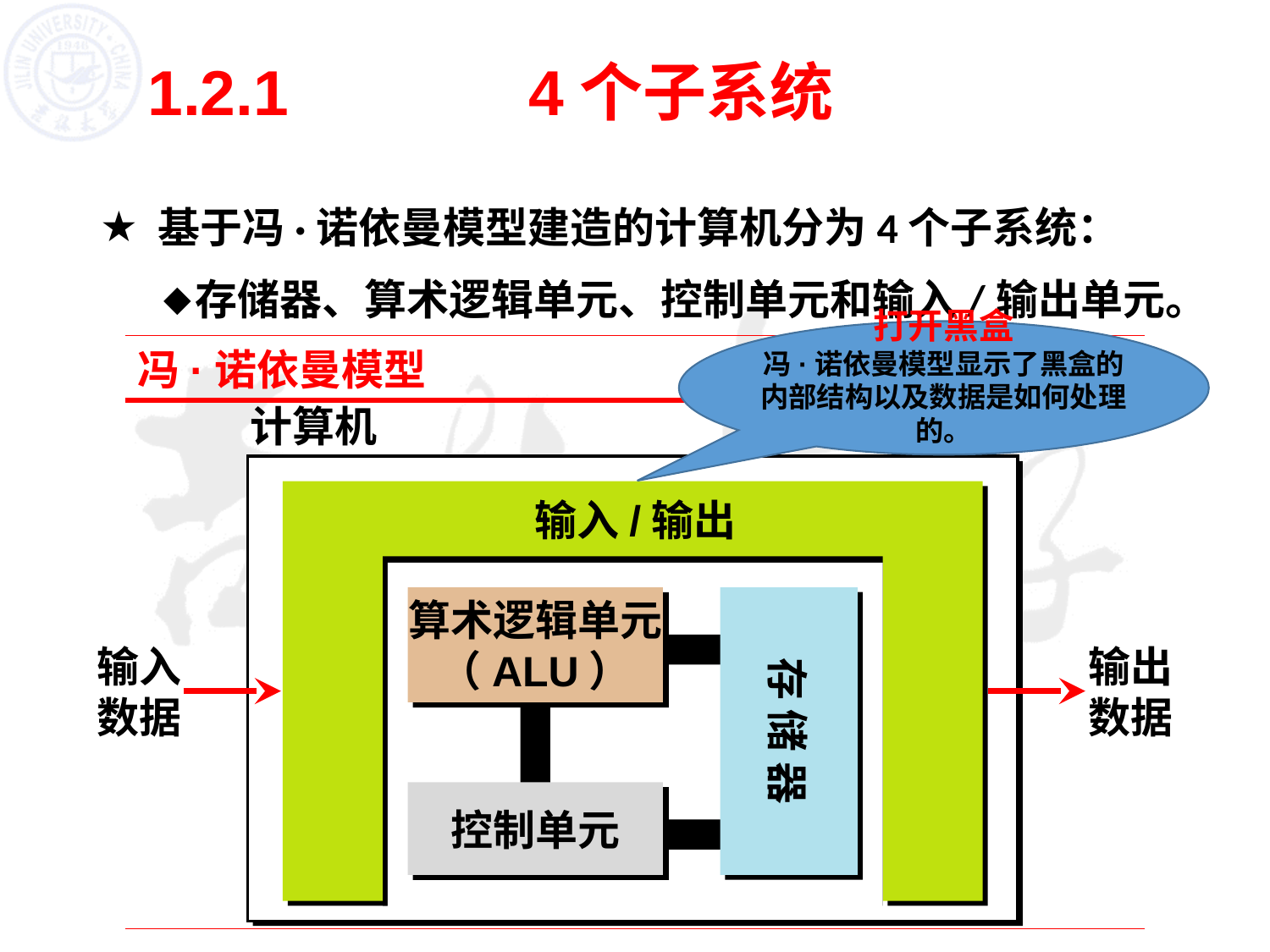

# 1.2.1		4个子系统
 基于冯·诺依曼模型建造的计算机分为4个子系统：
存储器、算术逻辑单元、控制单元和输入/输出单元。

打开黑盒
冯·诺依曼模型显示了黑盒的内部结构以及数据是如何处理的。
冯·诺依曼模型
计算机
输入
数据
输出
数据

算术逻辑单元
（ALU）

存储器
存储器

控制单元
控制单元
输入/输出